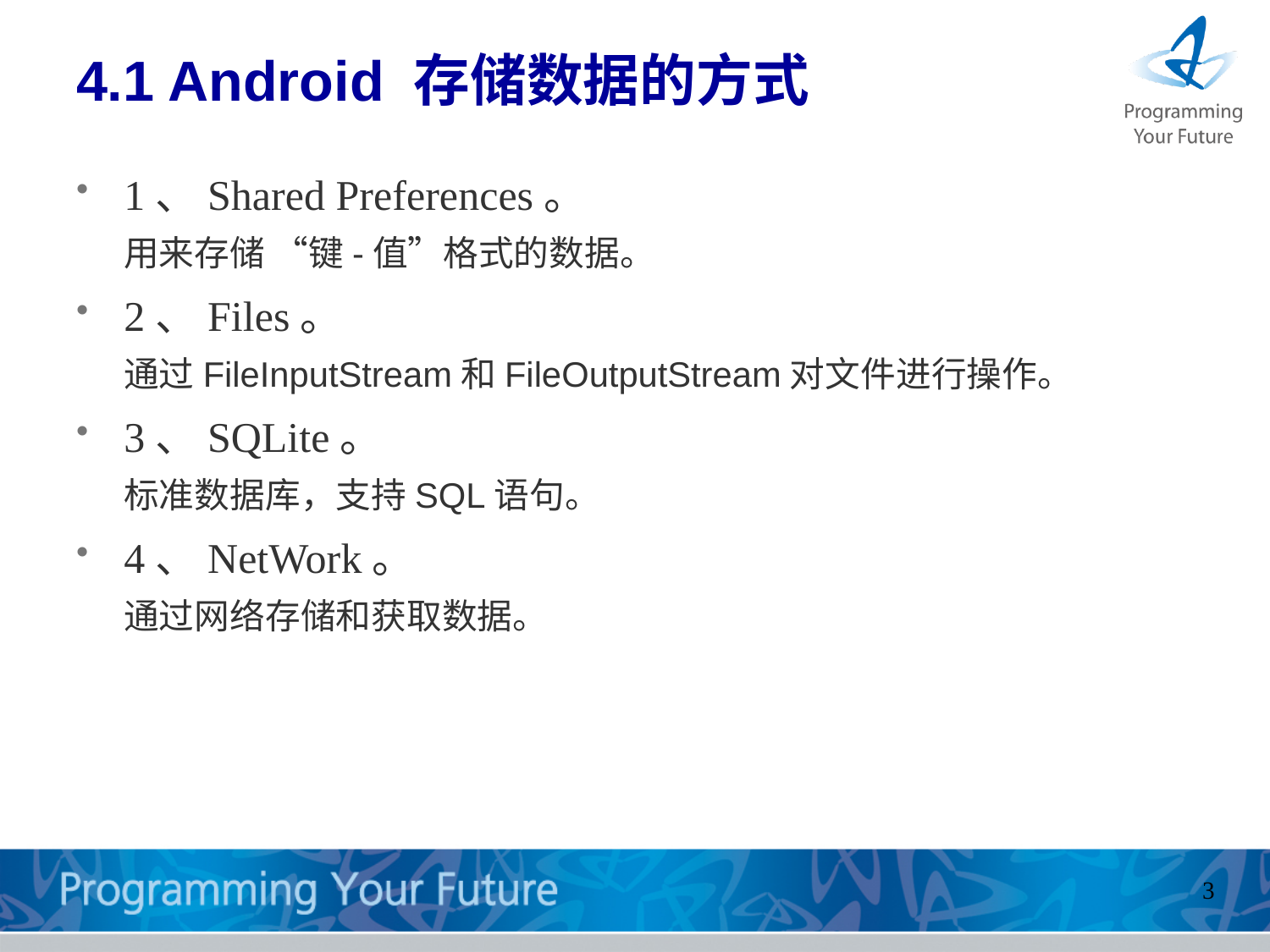

# 4.1 Android 存储数据的方式
1、Shared Preferences。
用来存储 “键-值”格式的数据。
2、Files。
通过FileInputStream和FileOutputStream对文件进行操作。
3、SQLite。
标准数据库，支持SQL语句。
4、NetWork。
通过网络存储和获取数据。